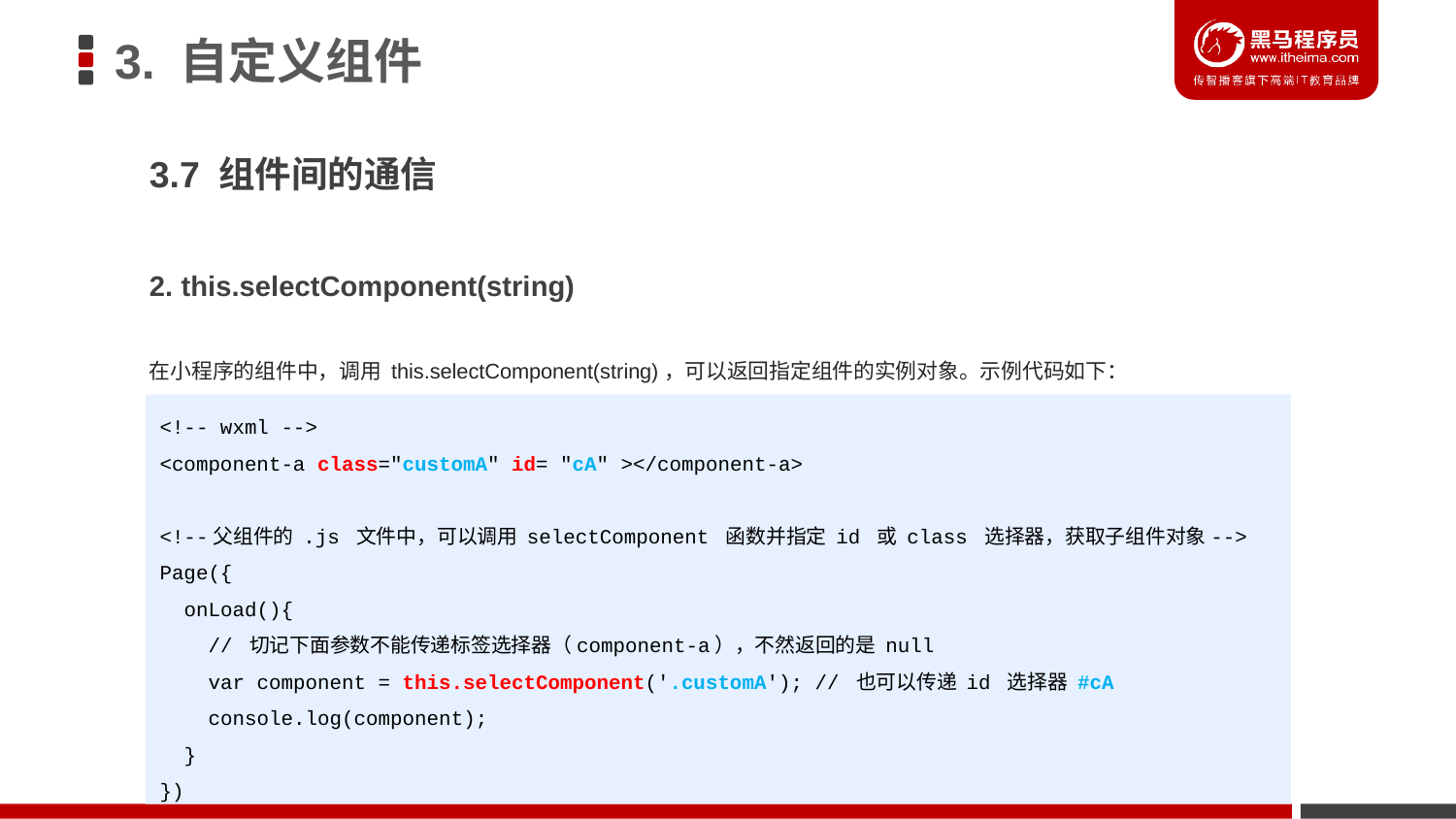

# 3. 自定义组件
3.7 组件间的通信
2. this.selectComponent(string)
在小程序的组件中，调用 this.selectComponent(string)，可以返回指定组件的实例对象。示例代码如下：

<!-- wxml -->
<component-a class="customA" id= "cA" ></component-a>

<!--父组件的 .js 文件中，可以调用 selectComponent 函数并指定 id 或 class 选择器，获取子组件对象-->
Page({
  onLoad(){
    // 切记下面参数不能传递标签选择器（component-a），不然返回的是 null
    var component = this.selectComponent('.customA'); // 也可以传递 id 选择器 #cA
    console.log(component);
  }
})